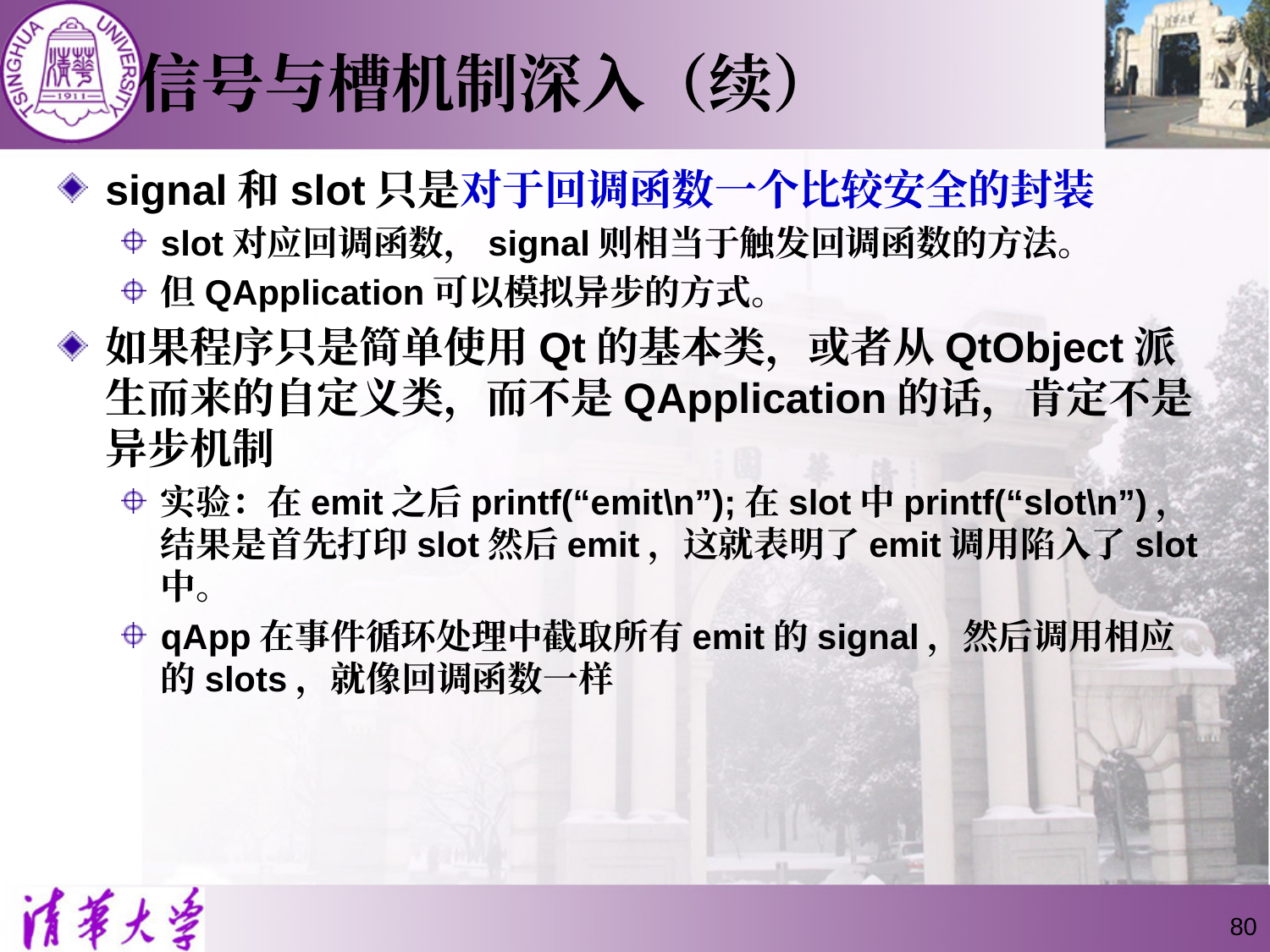

# 信号与槽机制深入（续）
signal和slot只是对于回调函数一个比较安全的封装
slot对应回调函数，signal则相当于触发回调函数的方法。
但QApplication可以模拟异步的方式。
如果程序只是简单使用Qt的基本类，或者从QtObject派生而来的自定义类，而不是QApplication的话，肯定不是异步机制
实验：在emit之后printf(“emit\n”);在slot中printf(“slot\n”)，结果是首先打印slot然后emit，这就表明了emit调用陷入了slot中。
qApp在事件循环处理中截取所有emit的signal，然后调用相应的slots，就像回调函数一样
80